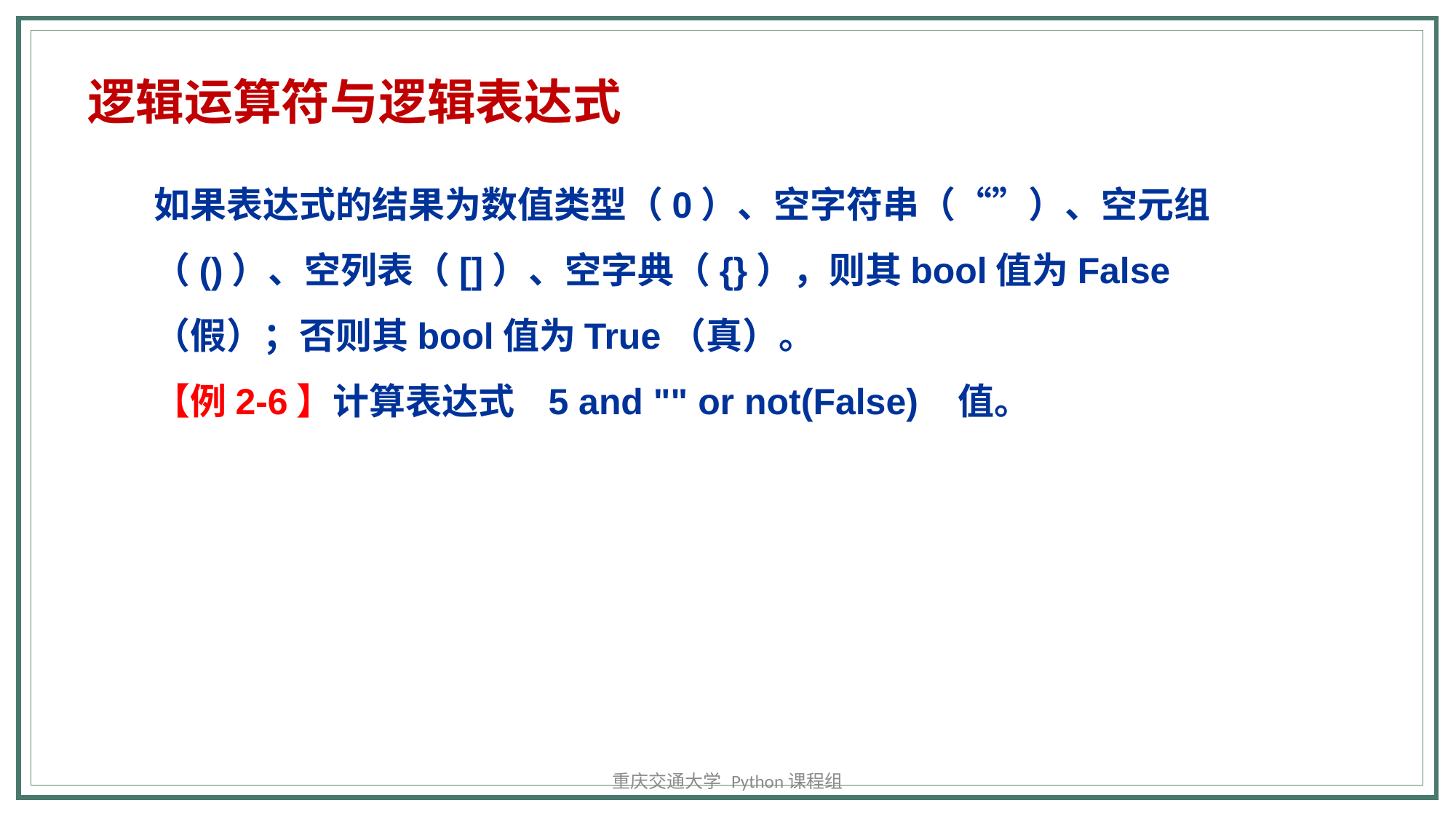

逻辑运算符与逻辑表达式
如果表达式的结果为数值类型（0）、空字符串（“”）、空元组（()）、空列表（[]）、空字典（{}），则其bool值为False（假）；否则其bool值为True（真）。
【例2-6】计算表达式   5 and "" or not(False)   值。
重庆交通大学 Python课程组